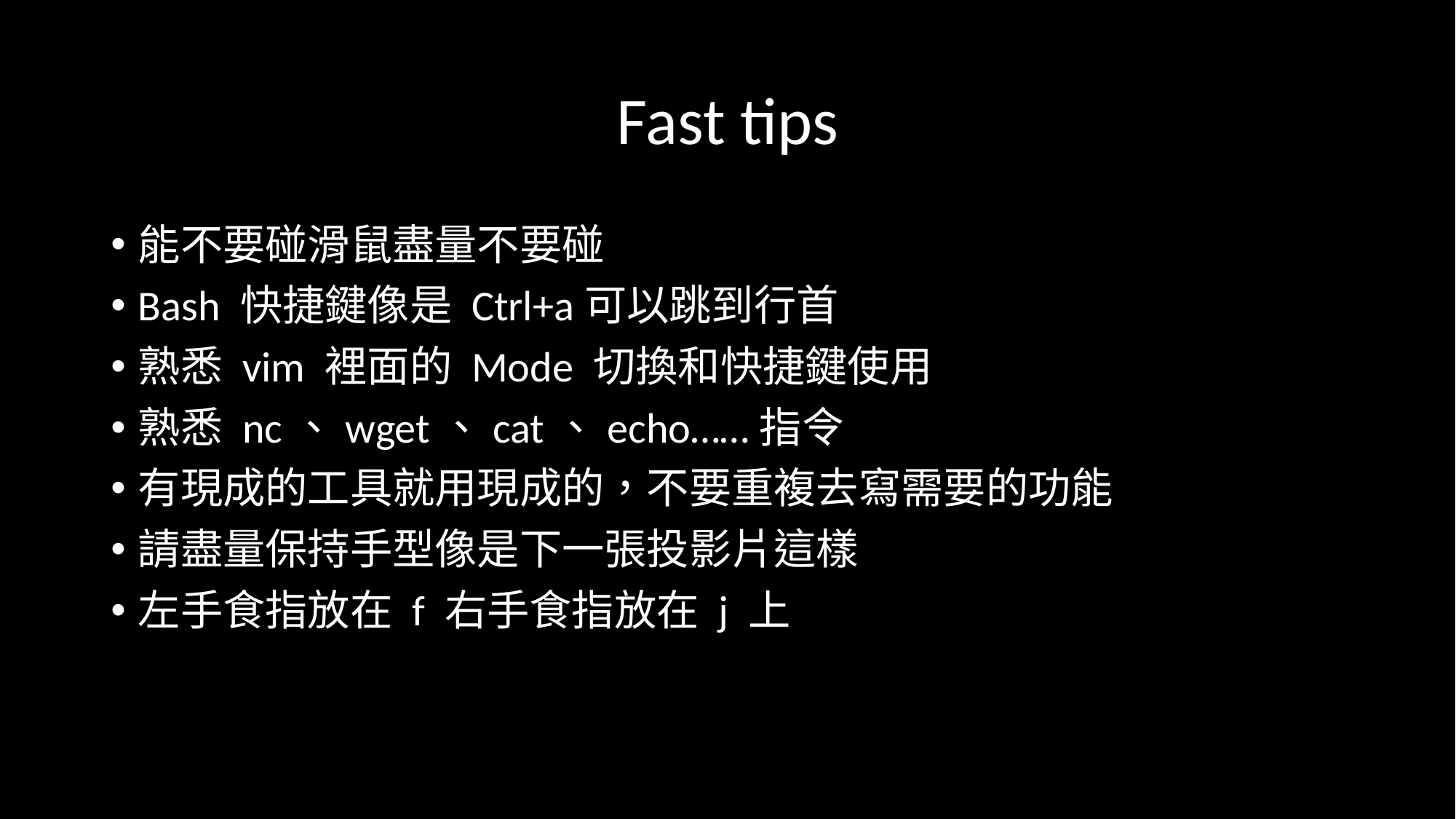

# Fast tips
能不要碰滑鼠盡量不要碰
Bash 快捷鍵像是 Ctrl+a可以跳到行首
熟悉 vim 裡面的 Mode 切換和快捷鍵使用
熟悉 nc、wget、cat、echo……指令
有現成的工具就用現成的，不要重複去寫需要的功能
請盡量保持手型像是下一張投影片這樣
左手食指放在 f 右手食指放在 j 上